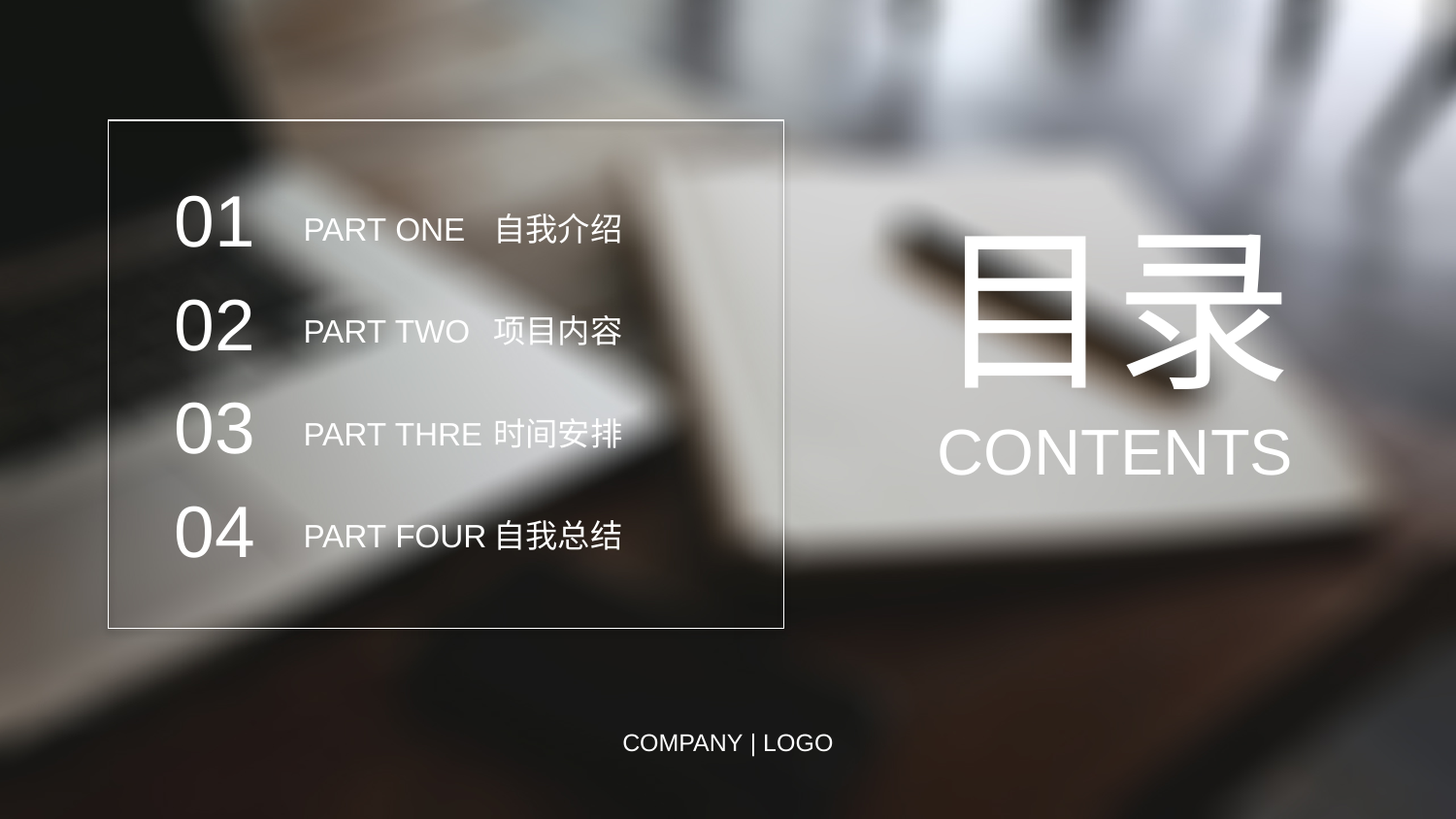

01
PART ONE
自我介绍
目录
CONTENTS
02
PART TWO
项目内容
03
PART THRE
时间安排
04
PART FOUR
自我总结
COMPANY | LOGO